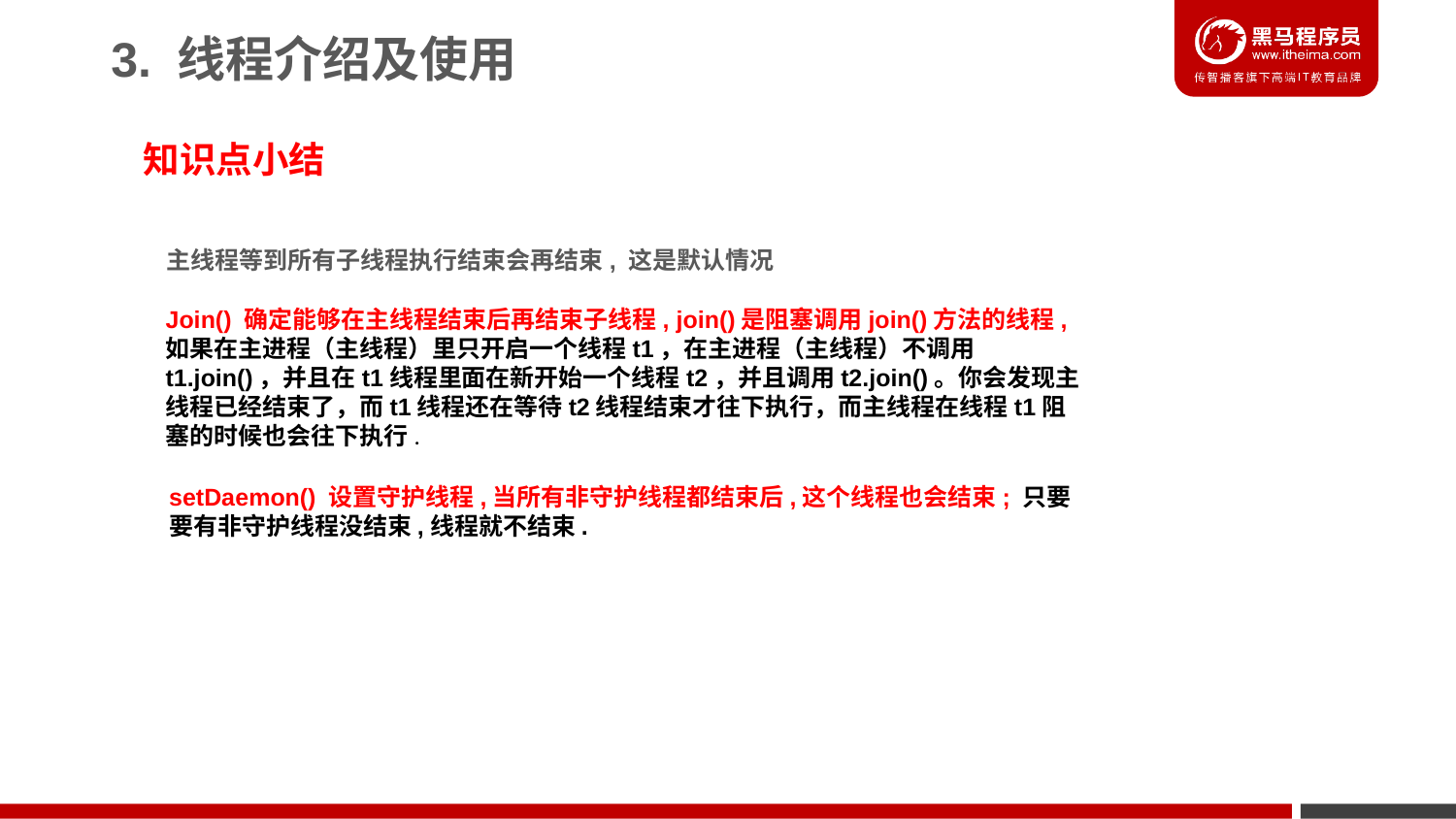

3. 线程介绍及使用
知识点小结
主线程等到所有子线程执行结束会再结束, 这是默认情况
Join() 确定能够在主线程结束后再结束子线程, join()是阻塞调用join()方法的线程,如果在主进程（主线程）里只开启一个线程t1，在主进程（主线程）不调用t1.join()，并且在t1线程里面在新开始一个线程t2，并且调用t2.join()。你会发现主线程已经结束了，而t1线程还在等待t2线程结束才往下执行，而主线程在线程t1阻塞的时候也会往下执行.
setDaemon() 设置守护线程,当所有非守护线程都结束后,这个线程也会结束; 只要要有非守护线程没结束,线程就不结束.